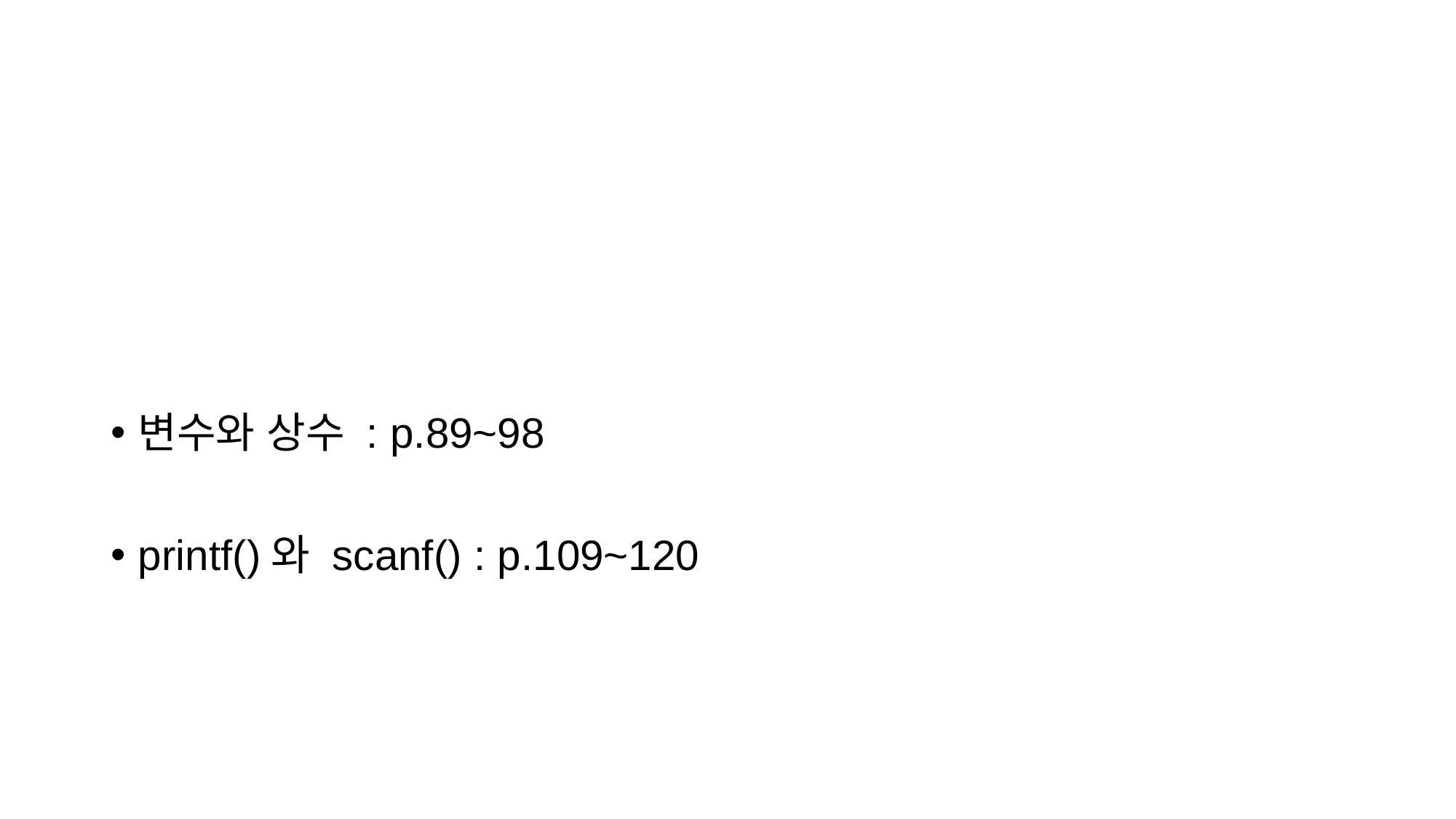

#

변수와 상수 : p.89~98

printf()와 scanf() : p.109~120